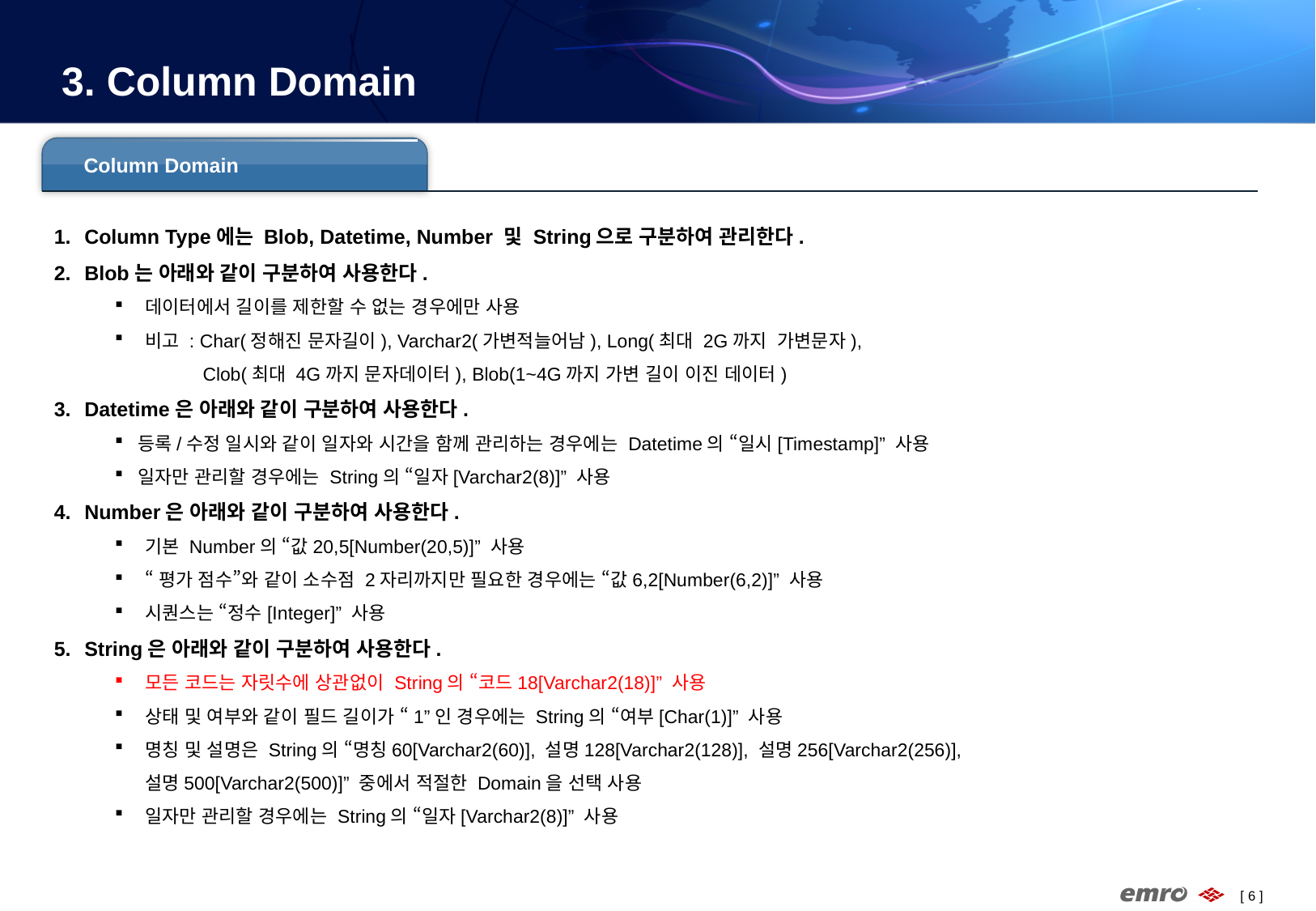

# 3. Column Domain

Column Domain

Column Type에는 Blob, Datetime, Number 및 String으로 구분하여 관리한다.
Blob는 아래와 같이 구분하여 사용한다.
데이터에서 길이를 제한할 수 없는 경우에만 사용
비고 : Char(정해진 문자길이), Varchar2(가변적늘어남), Long(최대 2G까지  가변문자),
           Clob(최대 4G까지 문자데이터), Blob(1~4G까지 가변 길이 이진 데이터)
Datetime은 아래와 같이 구분하여 사용한다.
등록/수정 일시와 같이 일자와 시간을 함께 관리하는 경우에는 Datetime의 “일시[Timestamp]” 사용
일자만 관리할 경우에는 String의 “일자[Varchar2(8)]” 사용
Number은 아래와 같이 구분하여 사용한다.
기본 Number의 “값20,5[Number(20,5)]” 사용
“평가 점수”와 같이 소수점 2자리까지만 필요한 경우에는 “값6,2[Number(6,2)]” 사용
시퀀스는 “정수[Integer]” 사용
String은 아래와 같이 구분하여 사용한다.
모든 코드는 자릿수에 상관없이 String의 “코드18[Varchar2(18)]” 사용
상태 및 여부와 같이 필드 길이가 “1”인 경우에는 String의 “여부[Char(1)]” 사용
명칭 및 설명은 String의 “명칭60[Varchar2(60)], 설명128[Varchar2(128)], 설명256[Varchar2(256)],
설명500[Varchar2(500)]” 중에서 적절한 Domain을 선택 사용
일자만 관리할 경우에는 String의 “일자[Varchar2(8)]” 사용